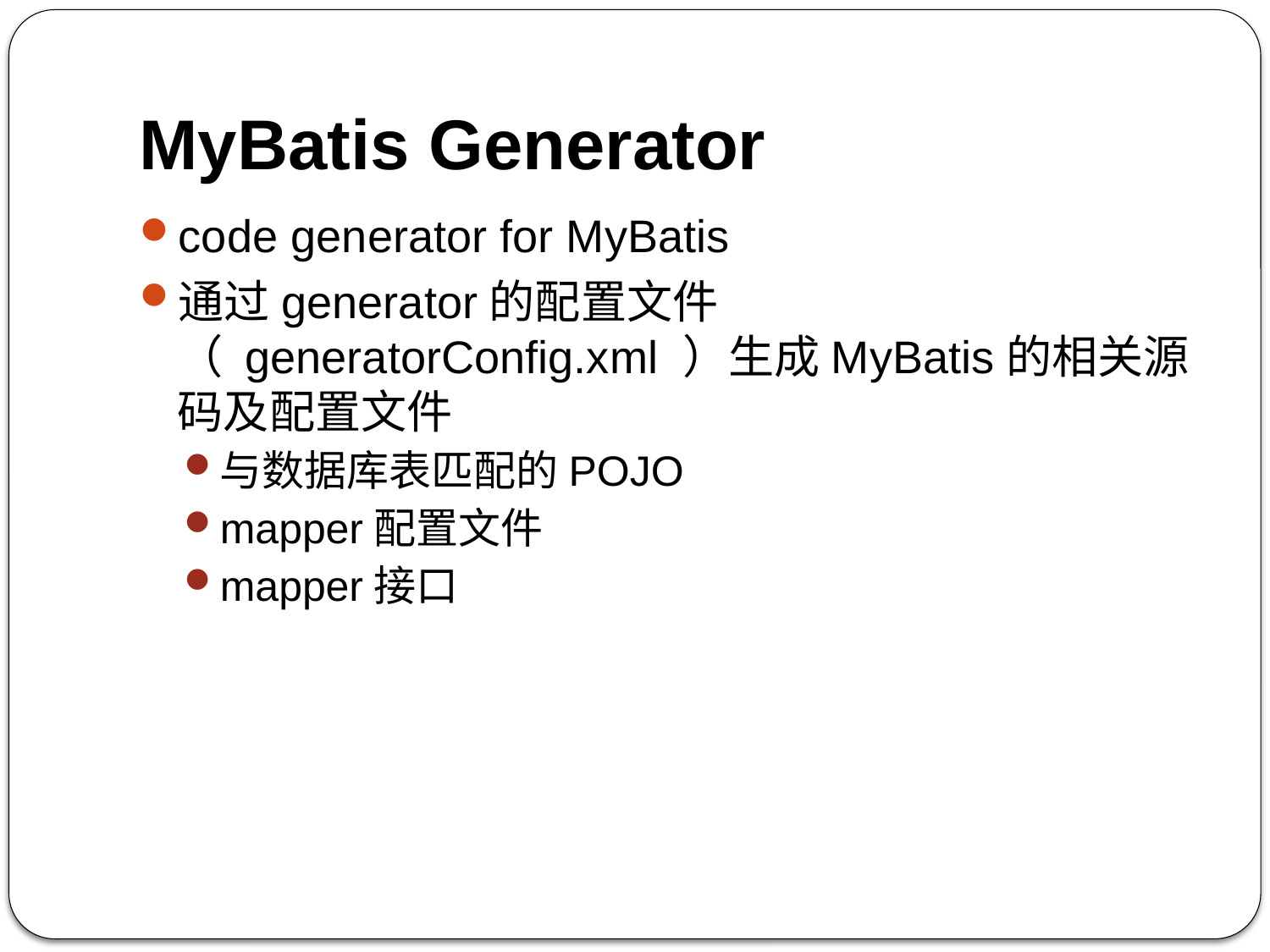

# MyBatis Generator
code generator for MyBatis
通过generator的配置文件（ generatorConfig.xml ）生成MyBatis的相关源码及配置文件
与数据库表匹配的POJO
mapper配置文件
mapper接口